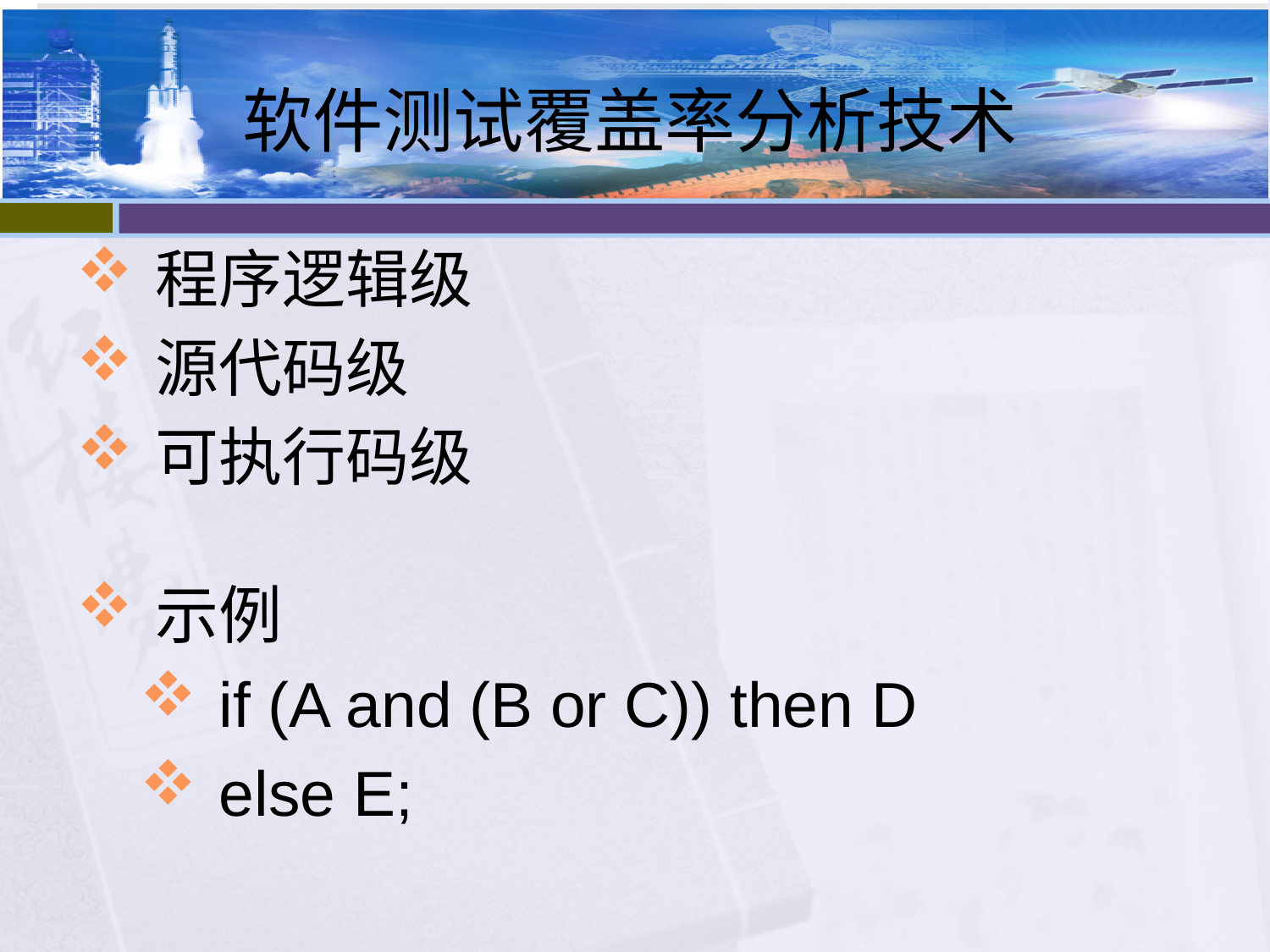

# 软件测试覆盖率分析技术

程序逻辑级
源代码级
可执行码级

示例
if (A and (B or C)) then D
else E;